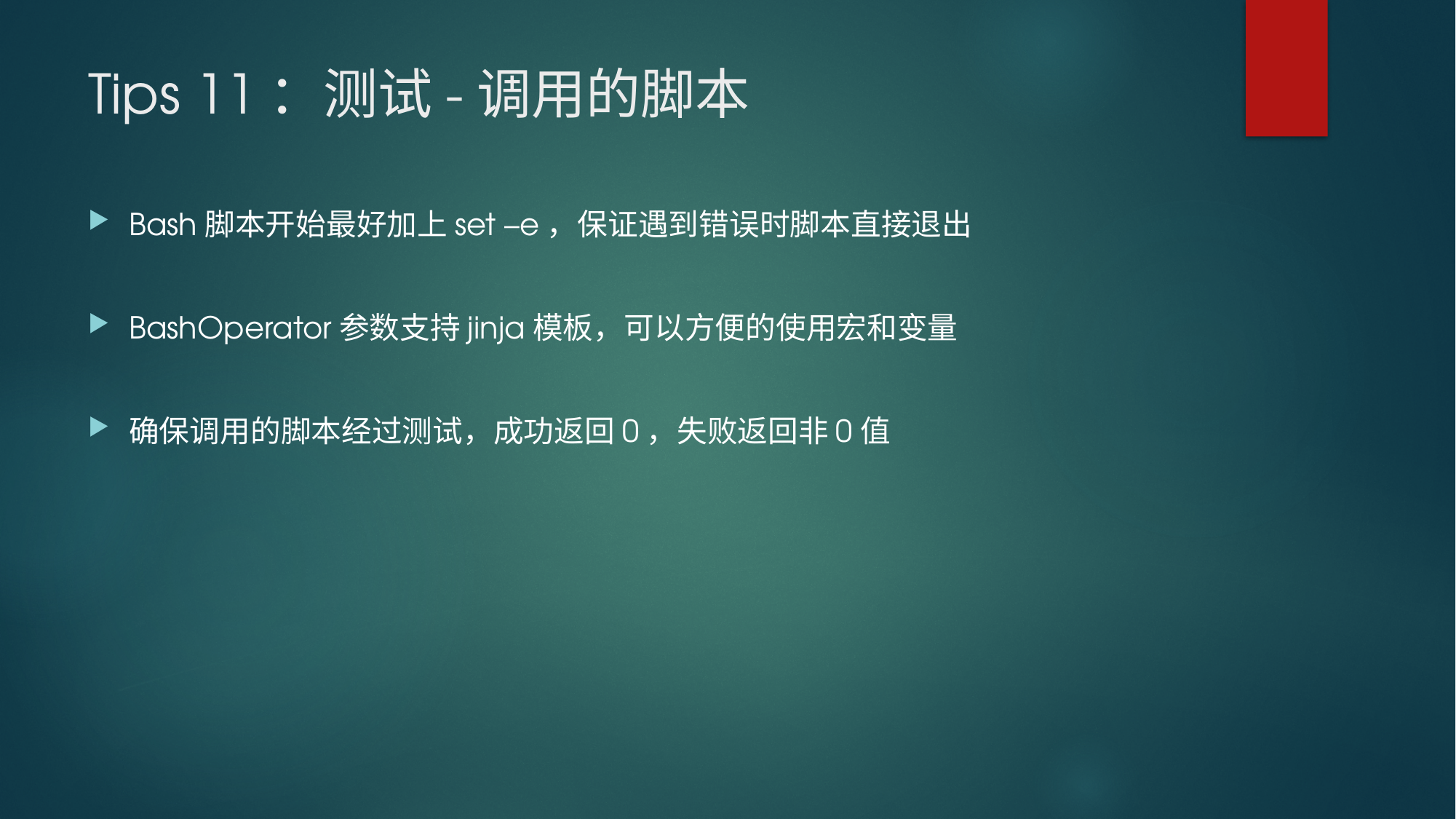

# Tips 11：测试-调用的脚本

Bash脚本开始最好加上set –e，保证遇到错误时脚本直接退出

BashOperator参数支持jinja模板，可以方便的使用宏和变量

确保调用的脚本经过测试，成功返回0，失败返回非0值